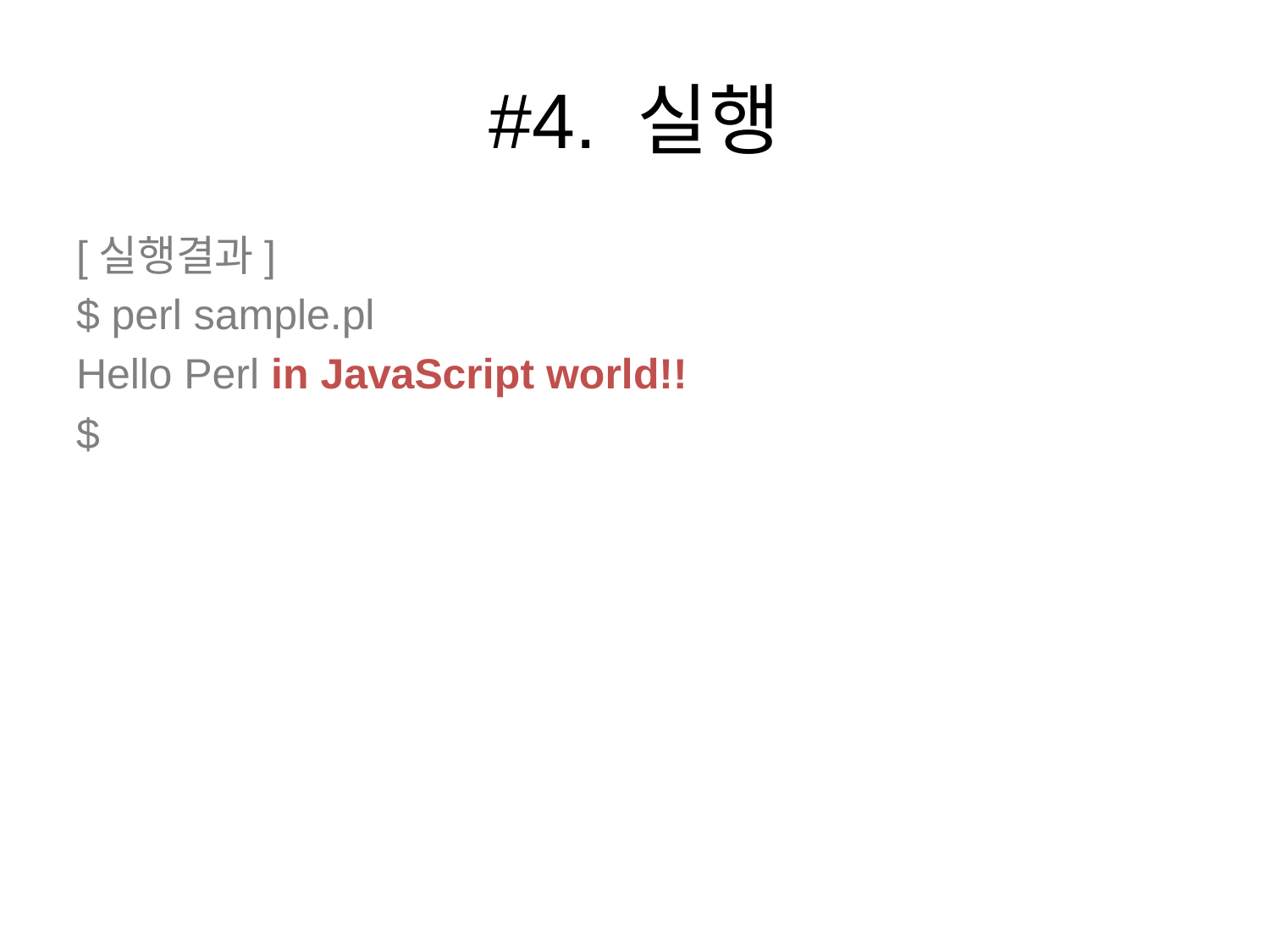

# #4. 실행
[실행결과]
$ perl sample.pl
Hello Perl in JavaScript world!!
$